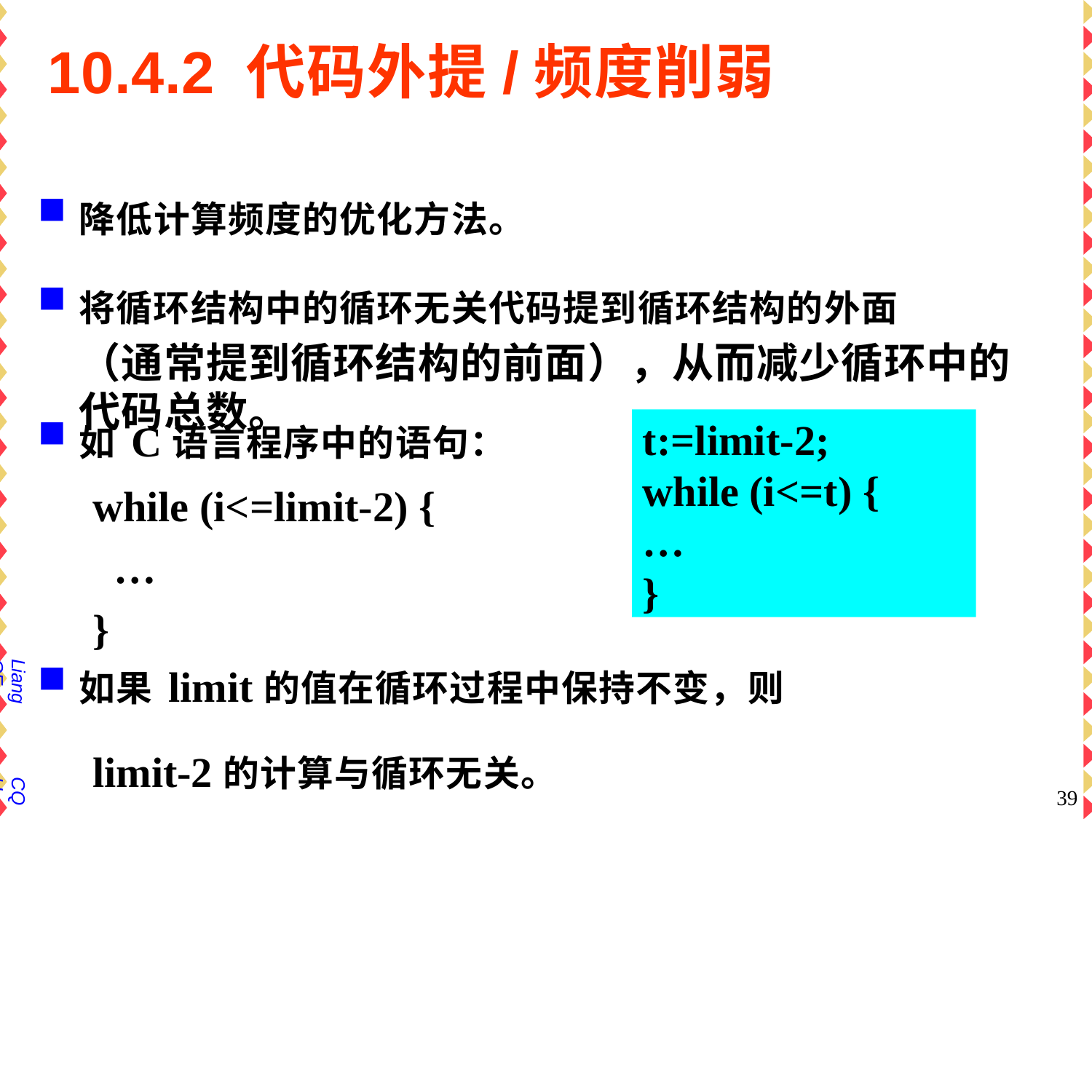

# 10.4.2 代码外提/频度削弱
降低计算频度的优化方法。
将循环结构中的循环无关代码提到循环结构的外面
（通常提到循环结构的前面），从而减少循环中的 代码总数。
如C语言程序中的语句：
while (i<=limit-2) {
…
}
t:=limit-2;  while (i<=t) {
…
}
如果limit的值在循环过程中保持不变，则
limit-2的计算与循环无关。
Liang GE
CQU
39